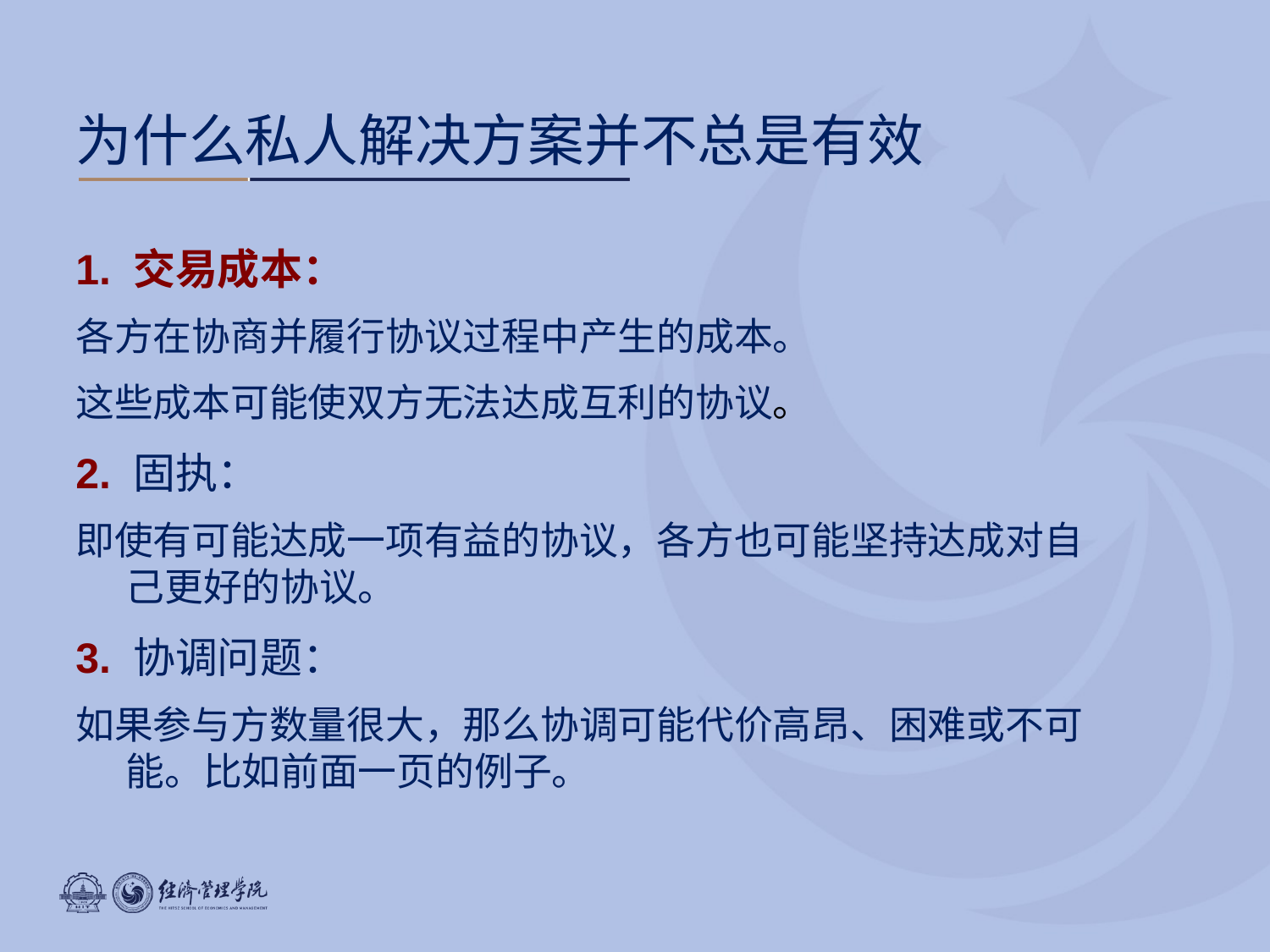

# 为什么私人解决方案并不总是有效
1. 交易成本：
各方在协商并履行协议过程中产生的成本。
这些成本可能使双方无法达成互利的协议。
2. 固执：
即使有可能达成一项有益的协议，各方也可能坚持达成对自己更好的协议。
3. 协调问题：
如果参与方数量很大，那么协调可能代价高昂、困难或不可能。比如前面一页的例子。